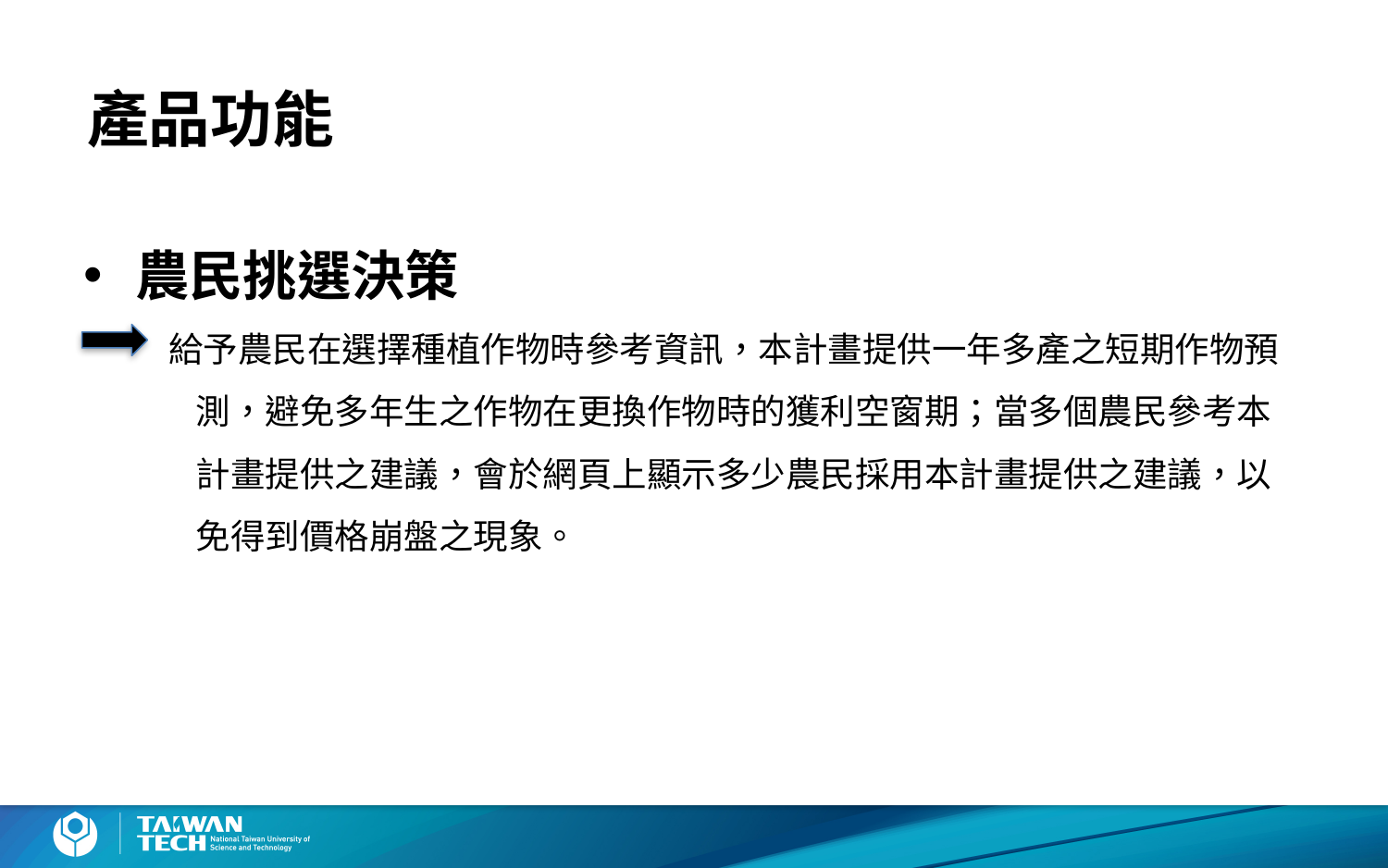

產品功能
農民挑選決策
 給予農民在選擇種植作物時參考資訊，本計畫提供一年多產之短期作物預測，避免多年生之作物在更換作物時的獲利空窗期；當多個農民參考本計畫提供之建議，會於網頁上顯示多少農民採用本計畫提供之建議，以免得到價格崩盤之現象。